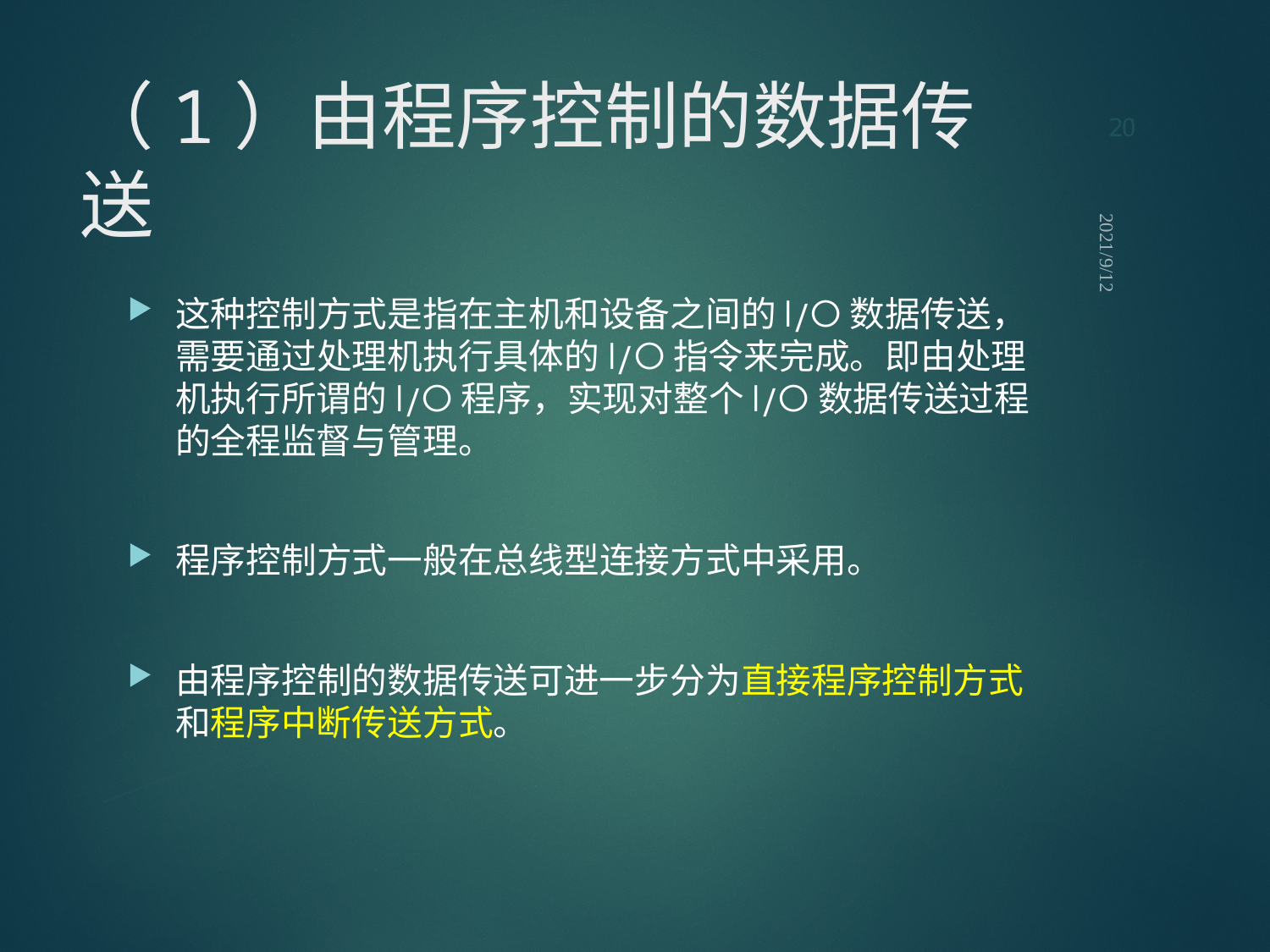

20
# （1）由程序控制的数据传送
2021/9/12
这种控制方式是指在主机和设备之间的I/O数据传送，需要通过处理机执行具体的I/O指令来完成。即由处理机执行所谓的I/O程序，实现对整个I/O数据传送过程的全程监督与管理。

程序控制方式一般在总线型连接方式中采用。

由程序控制的数据传送可进一步分为直接程序控制方式和程序中断传送方式。